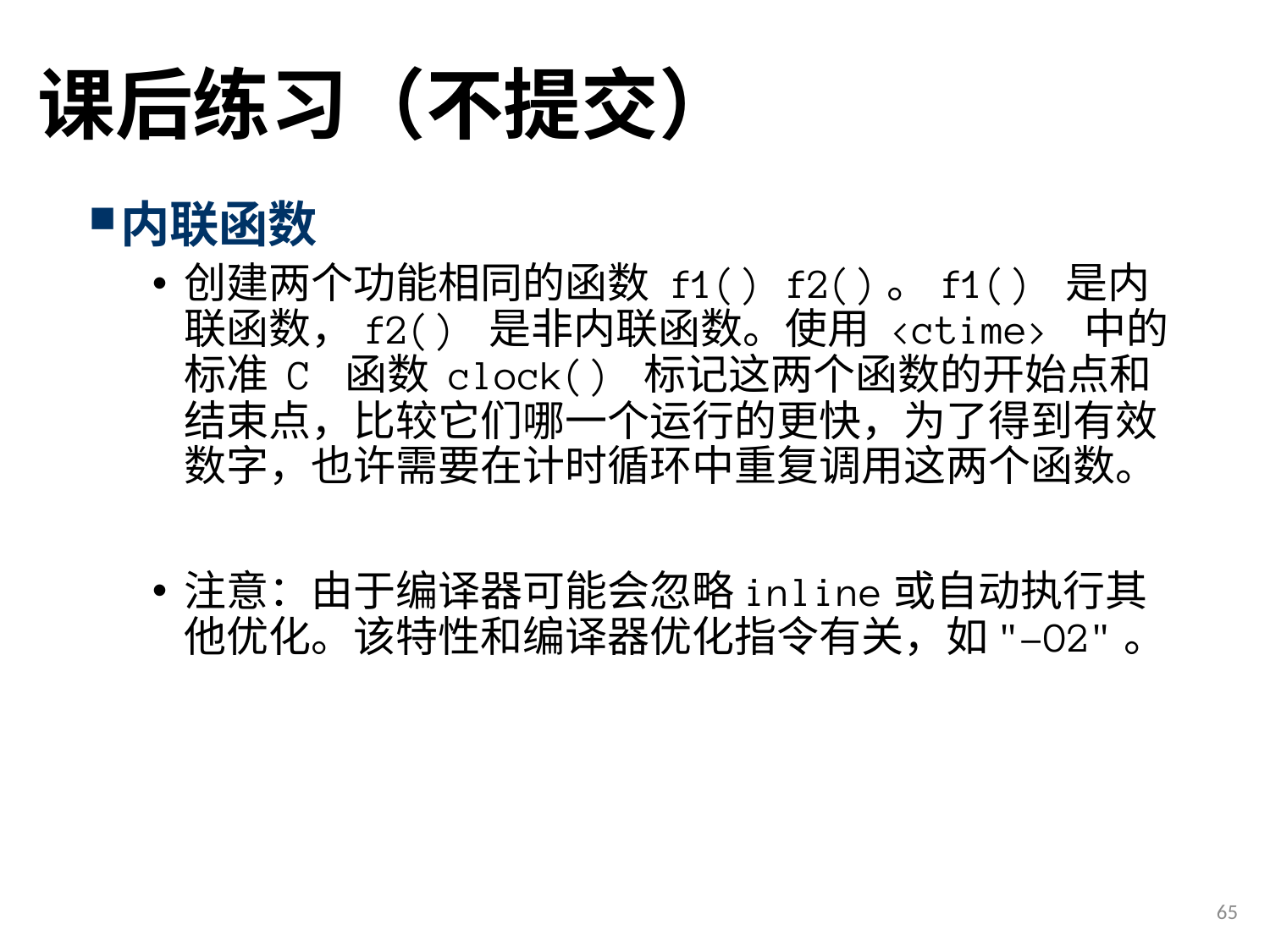

# 课后练习（不提交）
内联函数
创建两个功能相同的函数 f1() f2()。f1() 是内联函数，f2() 是非内联函数。使用 <ctime> 中的标准 C 函数 clock() 标记这两个函数的开始点和结束点，比较它们哪一个运行的更快，为了得到有效数字，也许需要在计时循环中重复调用这两个函数。

注意：由于编译器可能会忽略inline或自动执行其他优化。该特性和编译器优化指令有关，如"-O2"。
65